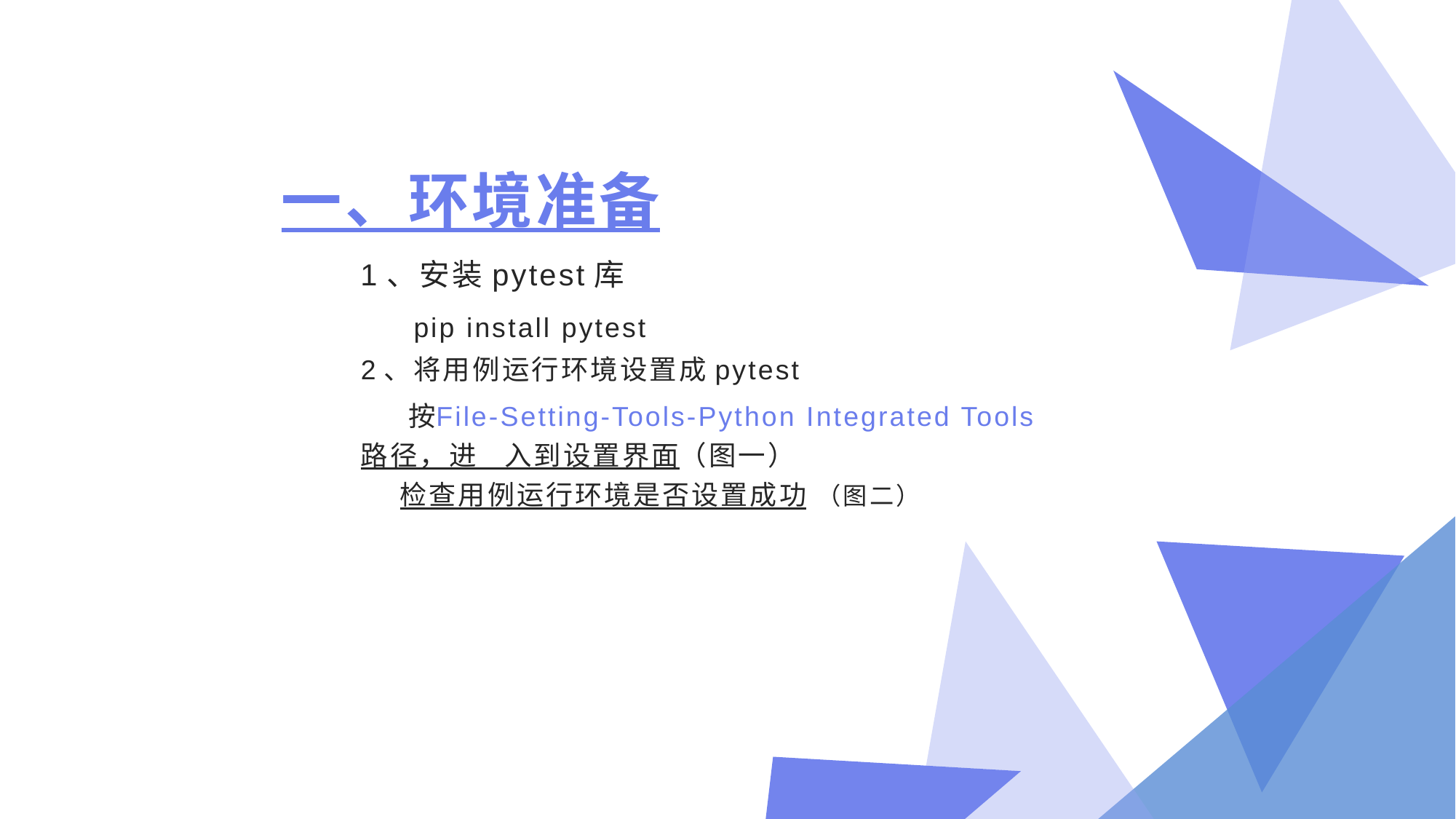

# 一、环境准备
1、安装pytest库
     pip install pytest
2、将用例运行环境设置成pytest
     按File-Setting-Tools-Python Integrated Tools路径，进   入到设置界面（图一）
     检查用例运行环境是否设置成功 （图二）